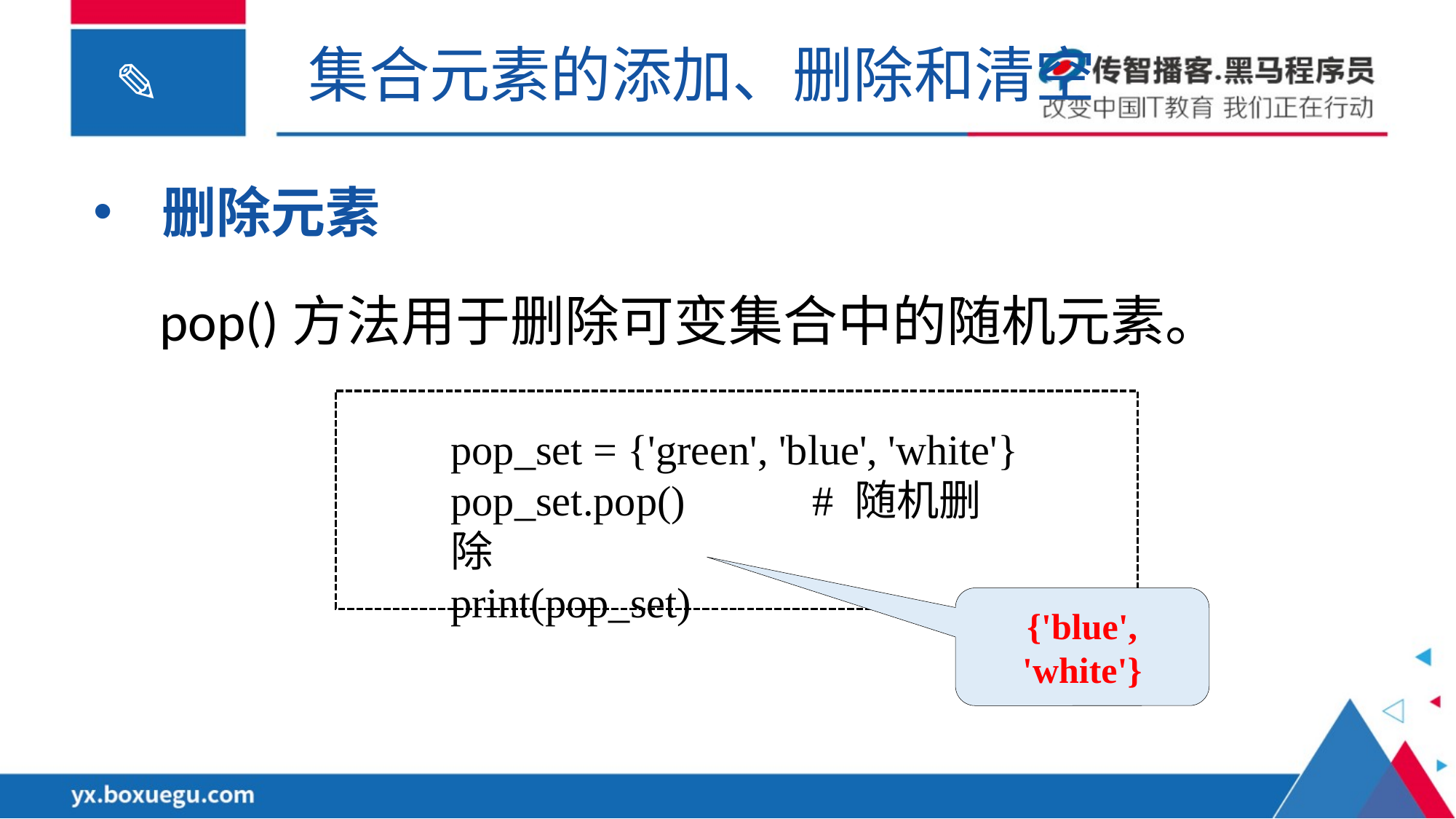

集合元素的添加、删除和清空
删除元素
pop()方法用于删除可变集合中的随机元素。

pop_set = {'green', 'blue', 'white'}
pop_set.pop()            # 随机删除
print(pop_set)
{'blue', 'white'}